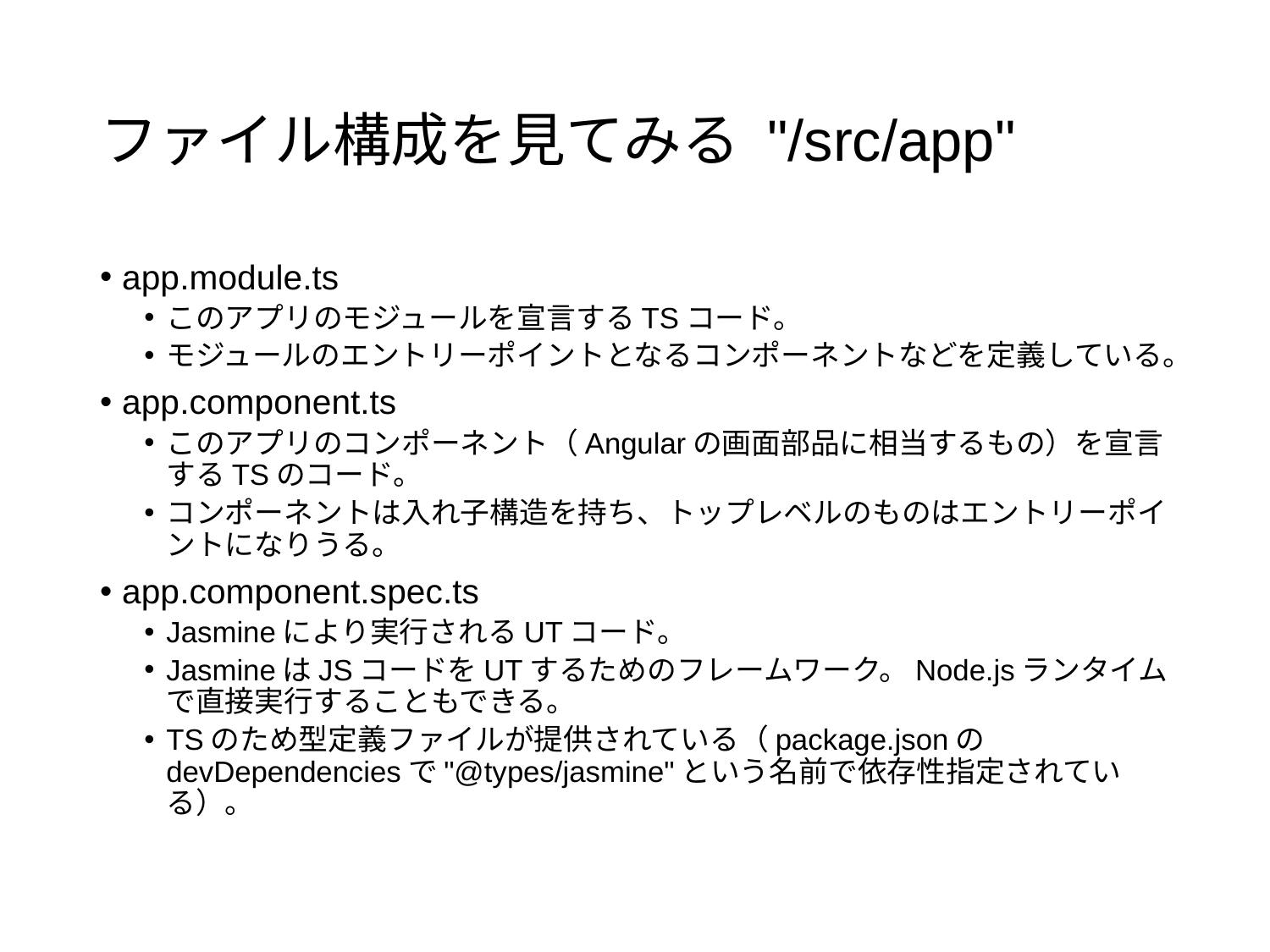

# ファイル構成を見てみる "/src/app"
app.module.ts
このアプリのモジュールを宣言するTSコード。
モジュールのエントリーポイントとなるコンポーネントなどを定義している。
app.component.ts
このアプリのコンポーネント（Angularの画面部品に相当するもの）を宣言するTSのコード。
コンポーネントは入れ子構造を持ち、トップレベルのものはエントリーポイントになりうる。
app.component.spec.ts
Jasmineにより実行されるUTコード。
JasmineはJSコードをUTするためのフレームワーク。Node.jsランタイムで直接実行することもできる。
TSのため型定義ファイルが提供されている（package.jsonのdevDependenciesで"@types/jasmine"という名前で依存性指定されている）。